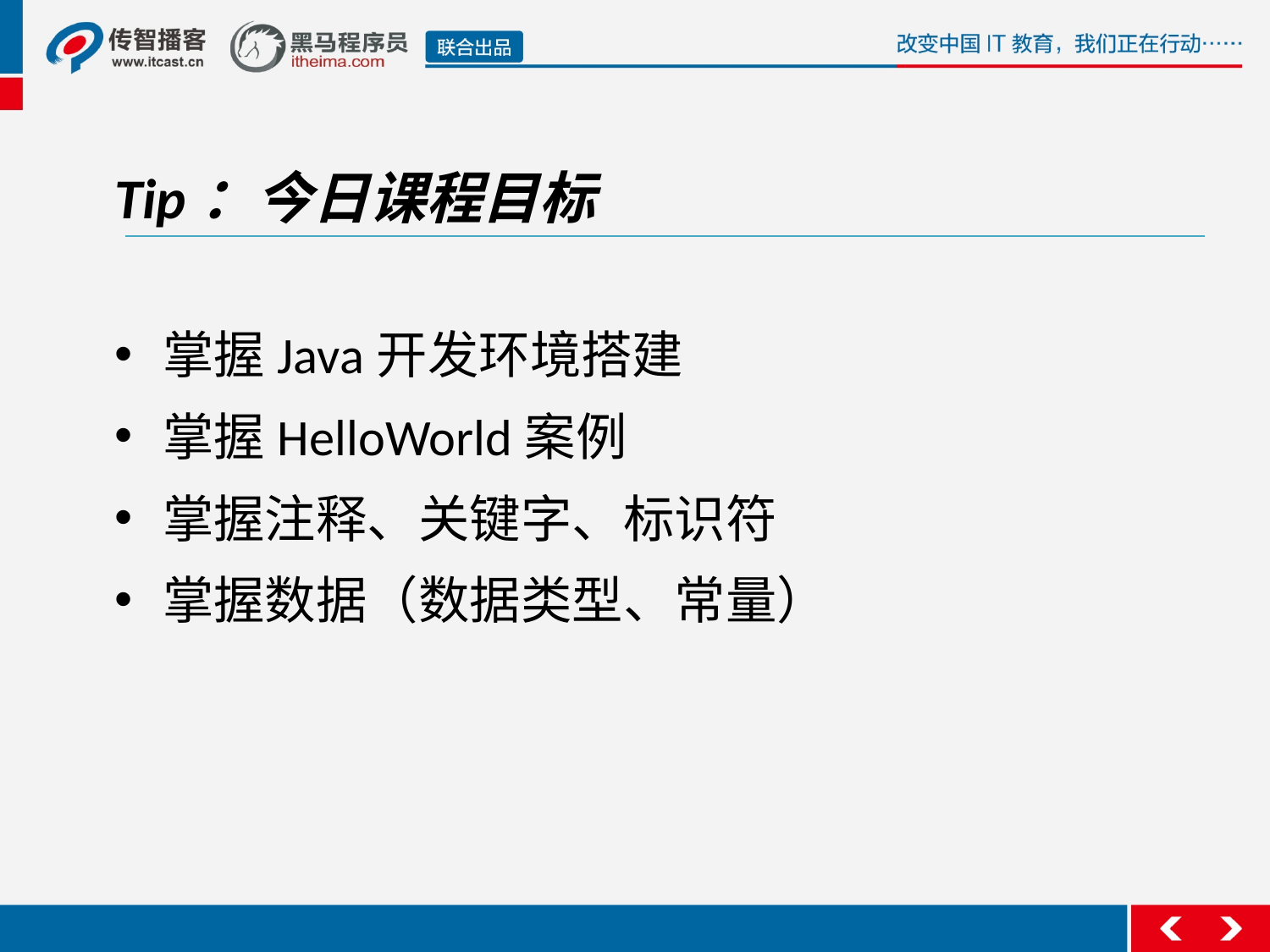

Tip：今日课程目标
掌握Java开发环境搭建
掌握HelloWorld案例
掌握注释、关键字、标识符
掌握数据（数据类型、常量）